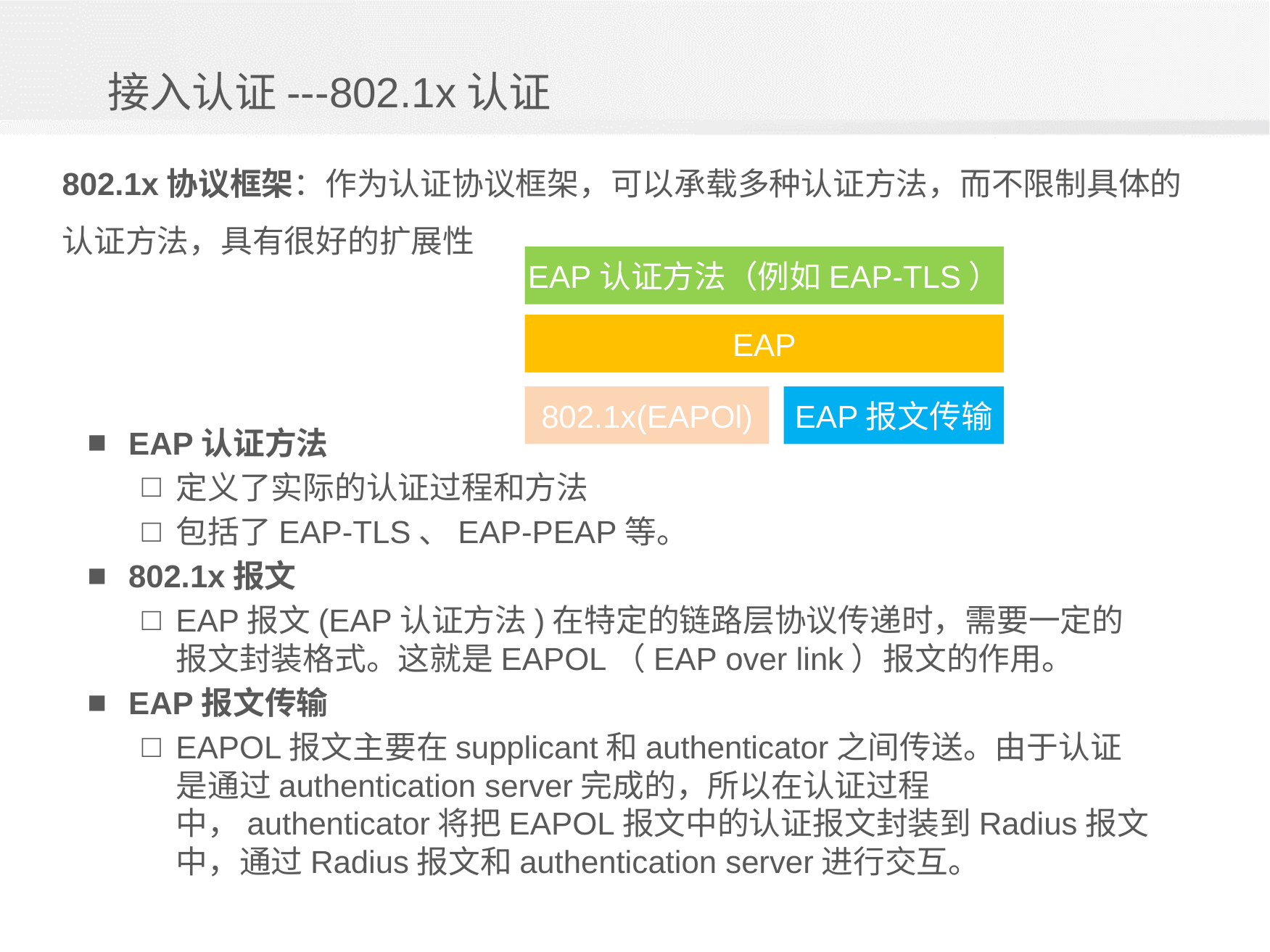

接入认证---802.1x认证
802.1x协议框架：作为认证协议框架，可以承载多种认证方法，而不限制具体的认证方法，具有很好的扩展性
EAP认证方法（例如EAP-TLS）
EAP
802.1x(EAPOl)
EAP报文传输
EAP认证方法
定义了实际的认证过程和方法
包括了EAP-TLS、EAP-PEAP等。
802.1x报文
EAP报文(EAP认证方法)在特定的链路层协议传递时，需要一定的报文封装格式。这就是EAPOL（EAP over link）报文的作用。
EAP报文传输
EAPOL报文主要在supplicant和authenticator之间传送。由于认证是通过authentication server完成的，所以在认证过程中，authenticator将把EAPOL报文中的认证报文封装到Radius报文中，通过Radius报文和authentication server进行交互。